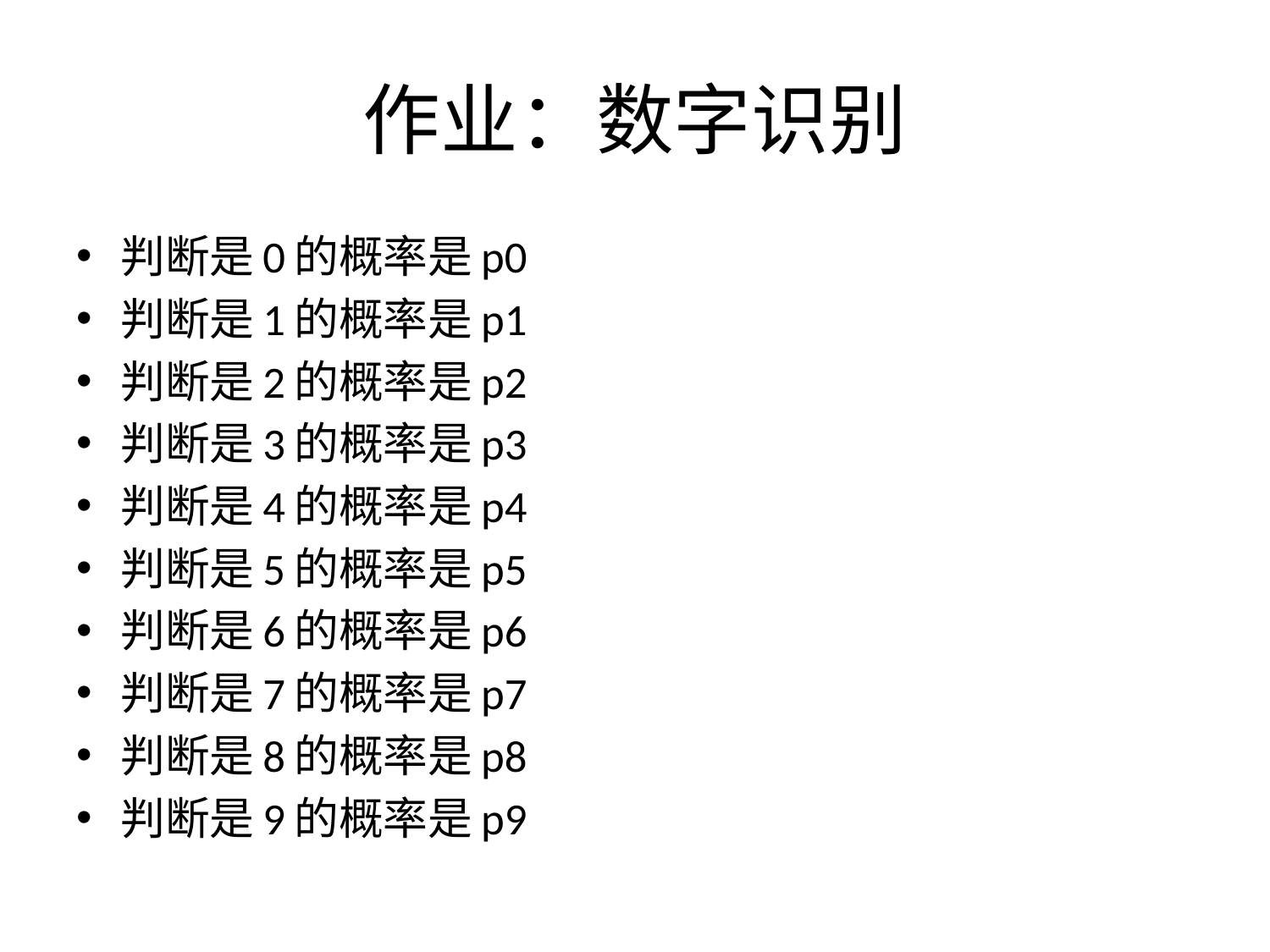

# 作业：数字识别
判断是0的概率是p0
判断是1的概率是p1
判断是2的概率是p2
判断是3的概率是p3
判断是4的概率是p4
判断是5的概率是p5
判断是6的概率是p6
判断是7的概率是p7
判断是8的概率是p8
判断是9的概率是p9